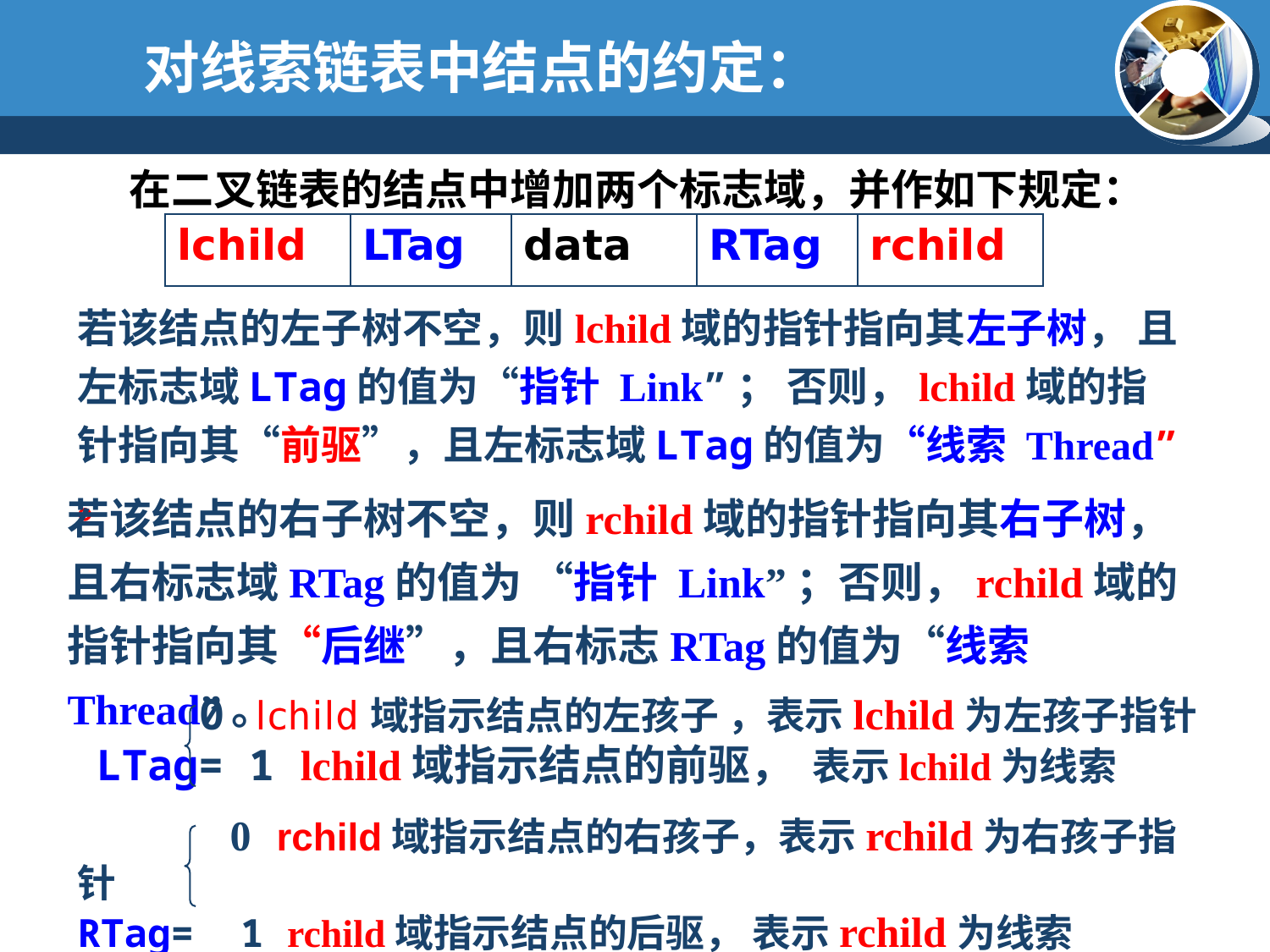

对线索链表中结点的约定：
   在二叉链表的结点中增加两个标志域，并作如下规定：
| lchild | LTag | data | RTag | rchild |
| --- | --- | --- | --- | --- |
若该结点的左子树不空，则lchild域的指针指向其左子树， 且左标志域LTag的值为“指针 Link”； 否则，lchild域的指针指向其“前驱”，且左标志域LTag的值为“线索 Thread” 。
若该结点的右子树不空，则rchild域的指针指向其右子树，且右标志域RTag的值为 “指针 Link”；否则，rchild域的指针指向其“后继”，且右标志RTag的值为“线索Thread”。
             0   lchild域指示结点的左孩子 ，表示lchild为左孩子指针  LTag= 1 lchild域指示结点的前驱，  表示lchild为线索

      0 rchild域指示结点的右孩子，表示rchild为右孩子指针
RTag=  1 rchild域指示结点的后驱， 表示rchild为线索